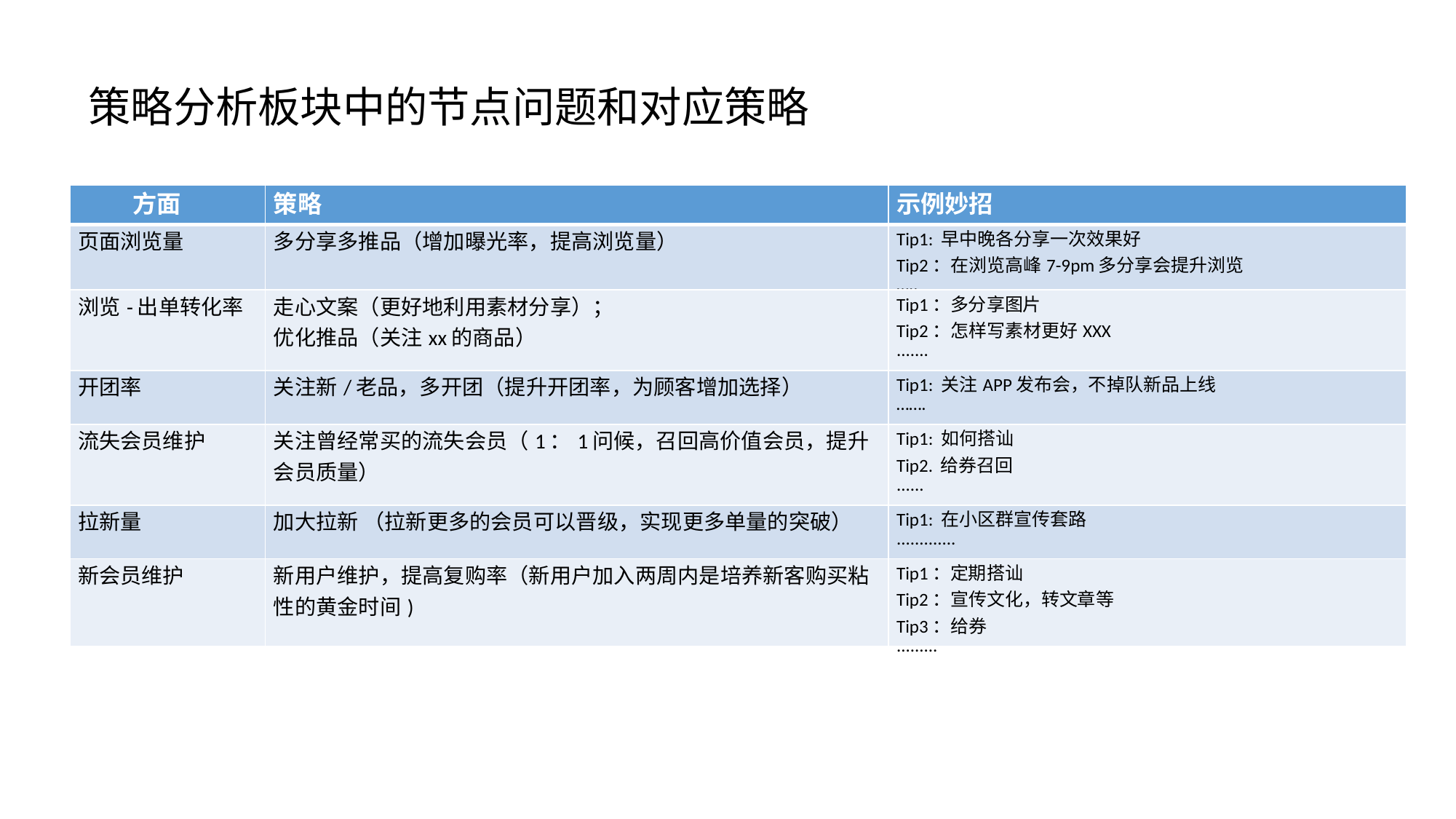

策略分析板块中的节点问题和对应策略
| 方面 | 策略 | 示例妙招 |
| --- | --- | --- |
| 页面浏览量 | 多分享多推品（增加曝光率，提高浏览量） | Tip1: 早中晚各分享一次效果好 Tip2：在浏览高峰7-9pm多分享会提升浏览 ….. |
| 浏览-出单转化率 | 走心文案（更好地利用素材分享）； 优化推品（关注xx的商品） | Tip1：多分享图片 Tip2：怎样写素材更好XXX ....... |
| 开团率 | 关注新/老品，多开团（提升开团率，为顾客增加选择） | Tip1: 关注APP发布会，不掉队新品上线 ……. |
| 流失会员维护 | 关注曾经常买的流失会员（1：1问候，召回高价值会员，提升会员质量） | Tip1: 如何搭讪 Tip2. 给券召回 ...... |
| 拉新量 | 加大拉新 （拉新更多的会员可以晋级，实现更多单量的突破） | Tip1: 在小区群宣传套路 ............. |
| 新会员维护 | 新用户维护，提高复购率（新用户加入两周内是培养新客购买粘性的黄金时间) | Tip1：定期搭讪 Tip2：宣传文化，转文章等 Tip3：给券 ......... |